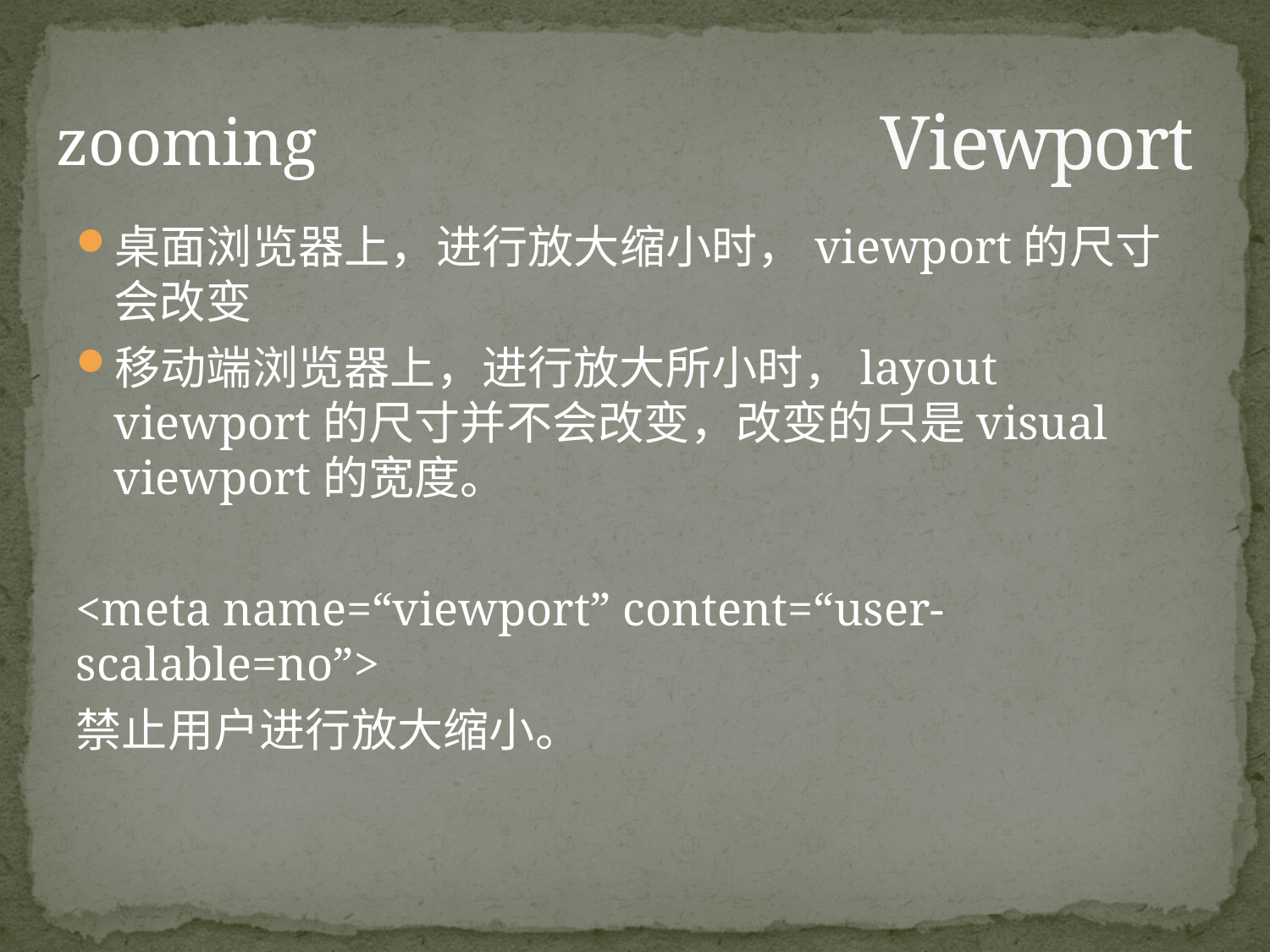

# Viewport
zooming
桌面浏览器上，进行放大缩小时，viewport的尺寸会改变
移动端浏览器上，进行放大所小时，layout viewport的尺寸并不会改变，改变的只是visual viewport的宽度。

<meta name=“viewport” content=“user-scalable=no”>
禁止用户进行放大缩小。